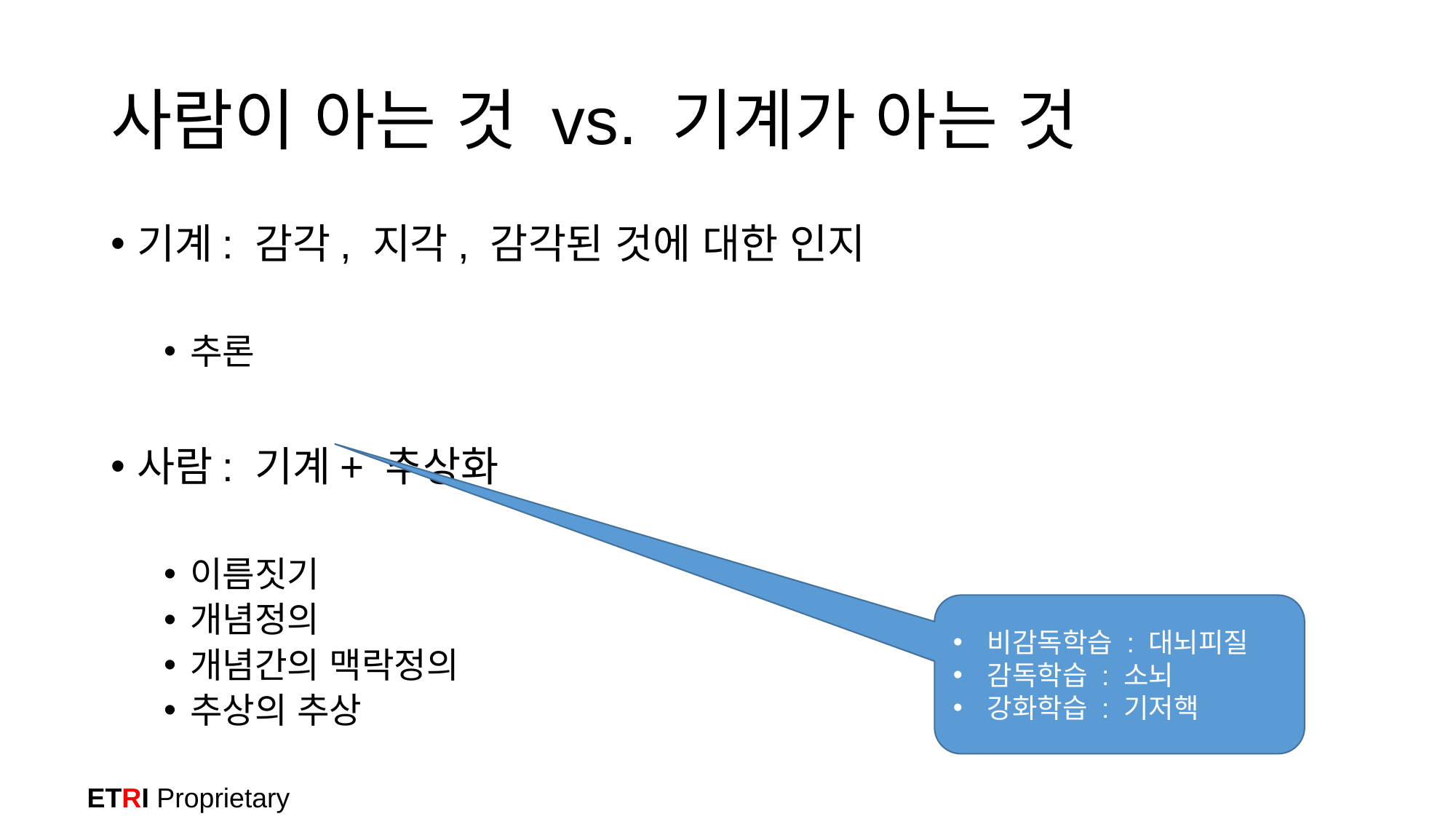

# 사람이 아는 것 vs. 기계가 아는 것
기계: 감각, 지각, 감각된 것에 대한 인지

추론

사람: 기계+ 추상화

이름짓기
개념정의
개념간의 맥락정의
추상의 추상
비감독학습 : 대뇌피질
감독학습 : 소뇌
강화학습 : 기저핵